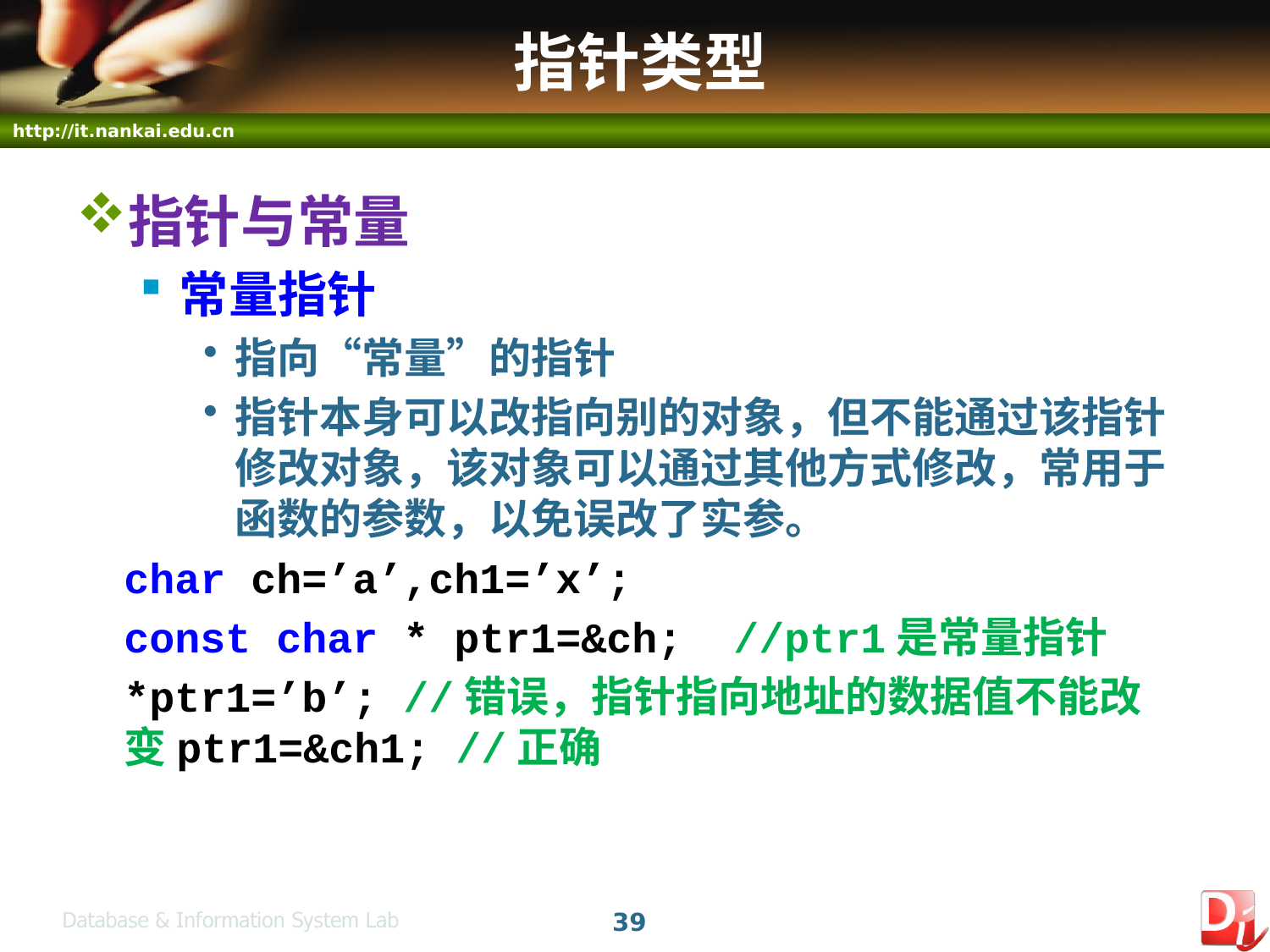

# 指针类型
指针与常量
常量指针
指向“常量”的指针
指针本身可以改指向别的对象，但不能通过该指针修改对象，该对象可以通过其他方式修改，常用于函数的参数，以免误改了实参。
	char ch=’a’,ch1=’x’;
	const char * ptr1=&ch;  //ptr1是常量指针
	*ptr1=’b’; //错误，指针指向地址的数据值不能改变ptr1=&ch1; //正确
39
Database & Information System Lab